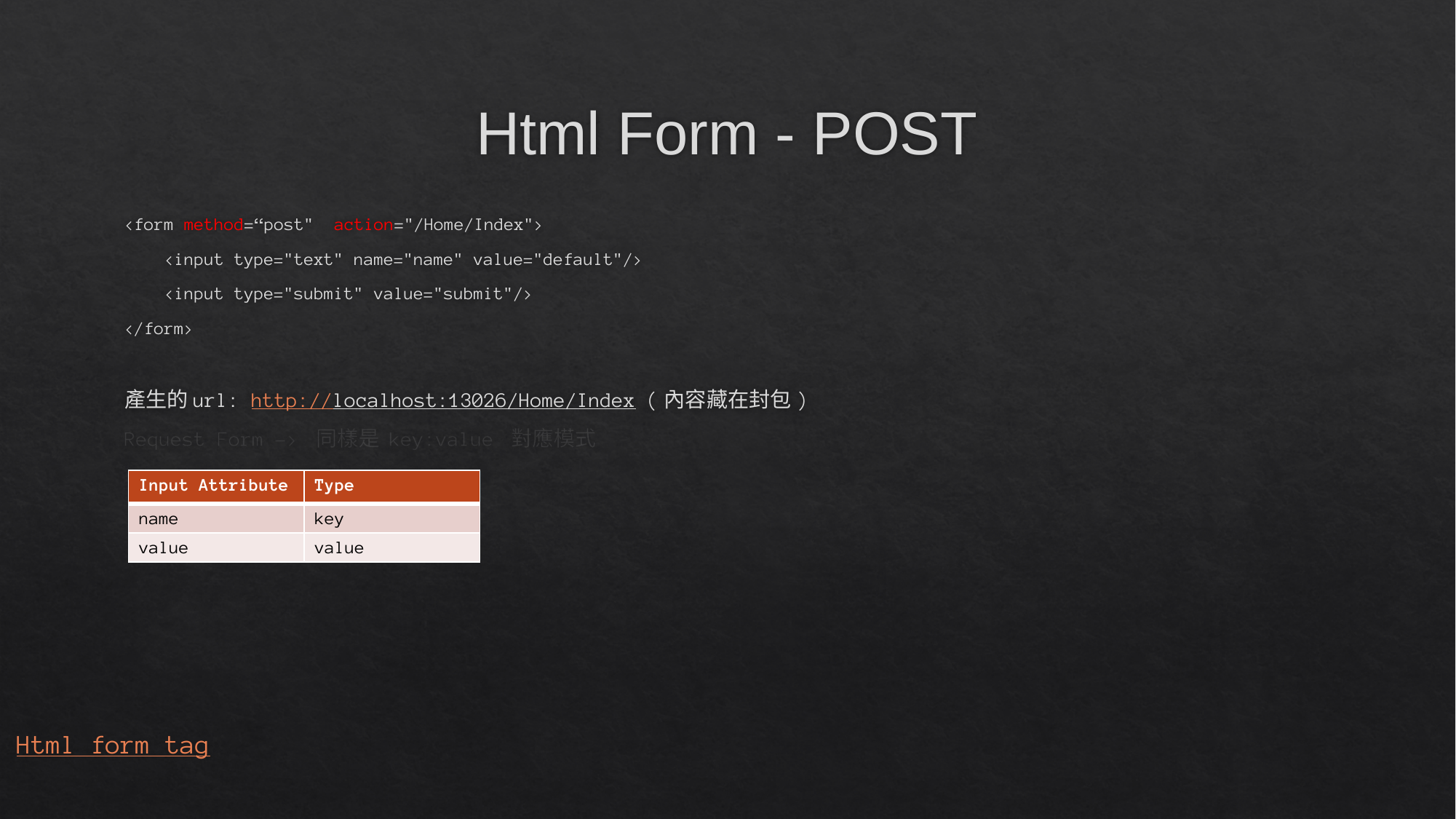

# Html Form - POST
<form method=“post"  action="/Home/Index">
    <input type="text" name="name" value="default"/>
    <input type="submit" value="submit"/>
</form>

產生的url: http://localhost:13026/Home/Index (內容藏在封包)
Request Form -> 同樣是 key:value 對應模式

| Input Attribute | Type |
| --- | --- |
| name | key |
| value | value |
Html form tag